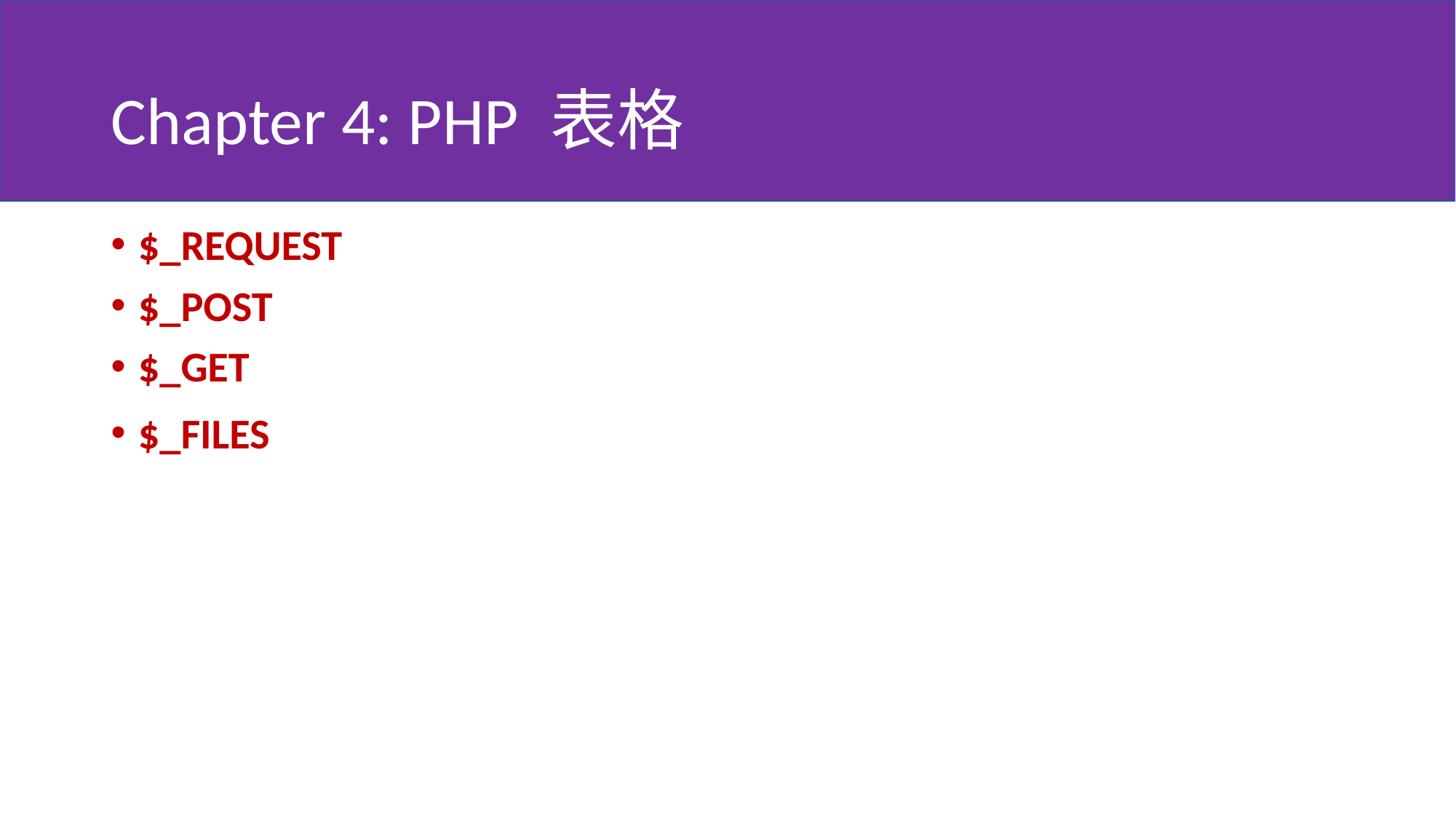

# Chapter 4: PHP 表格
$_REQUEST
$_POST
$_GET
$_FILES